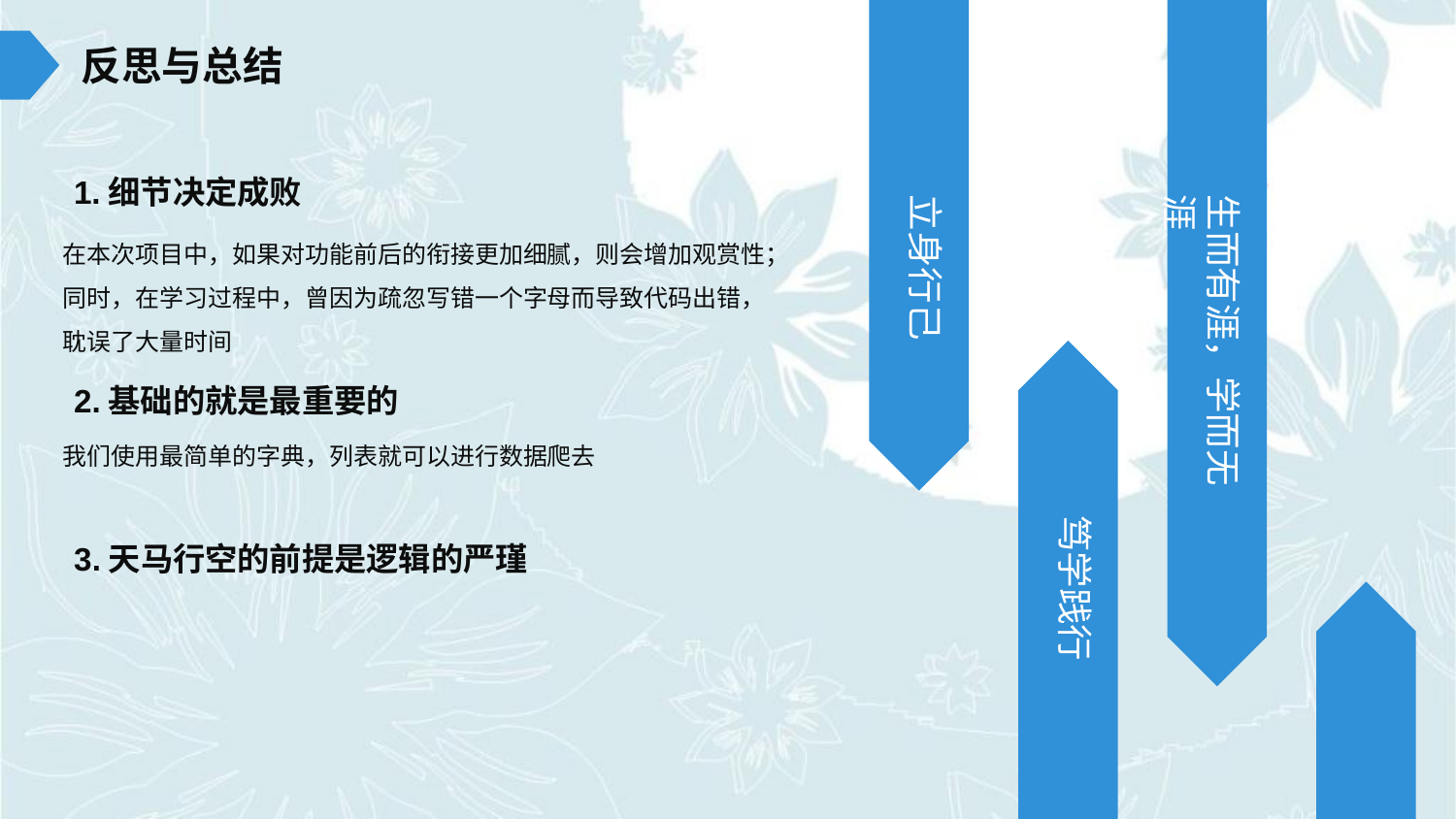

立身行己

生而有涯，学而无涯

反思与总结
1.细节决定成败
在本次项目中，如果对功能前后的衔接更加细腻，则会增加观赏性；同时，在学习过程中，曾因为疏忽写错一个字母而导致代码出错，耽误了大量时间
笃学践行

2.基础的就是最重要的
我们使用最简单的字典，列表就可以进行数据爬去
3.天马行空的前提是逻辑的严瑾